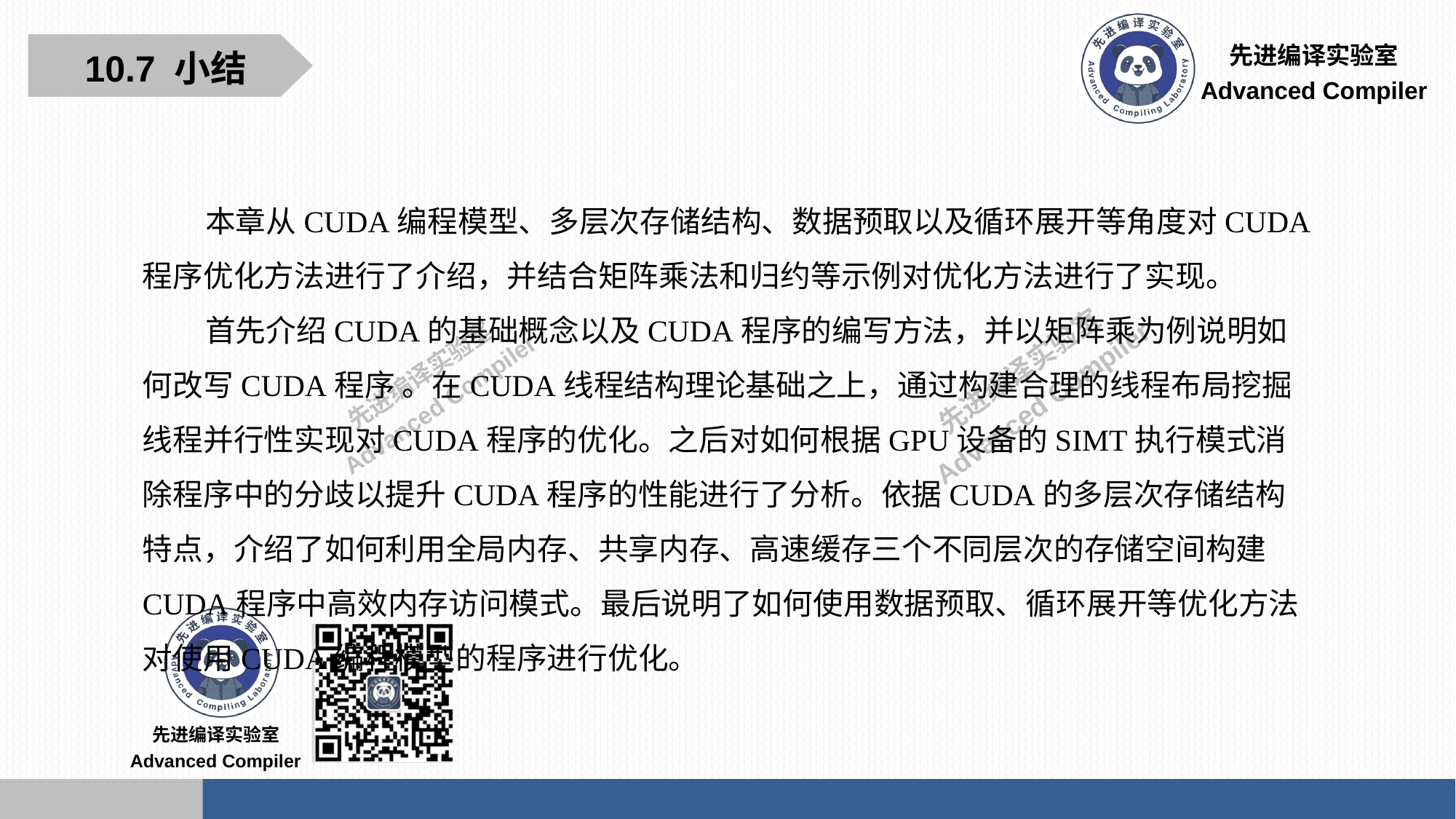

10.7 小结

      本章从CUDA编程模型、多层次存储结构、数据预取以及循环展开等角度对CUDA程序优化方法进行了介绍，并结合矩阵乘法和归约等示例对优化方法进行了实现。
      首先介绍CUDA的基础概念以及CUDA程序的编写方法，并以矩阵乘为例说明如何改写CUDA程序 。在CUDA线程结构理论基础之上，通过构建合理的线程布局挖掘线程并行性实现对CUDA程序的优化。之后对如何根据GPU设备的SIMT执行模式消除程序中的分歧以提升CUDA程序的性能进行了分析。依据CUDA的多层次存储结构特点，介绍了如何利用全局内存、共享内存、高速缓存三个不同层次的存储空间构建CUDA程序中高效内存访问模式。最后说明了如何使用数据预取、循环展开等优化方法对使用CUDA编程模型的程序进行优化。